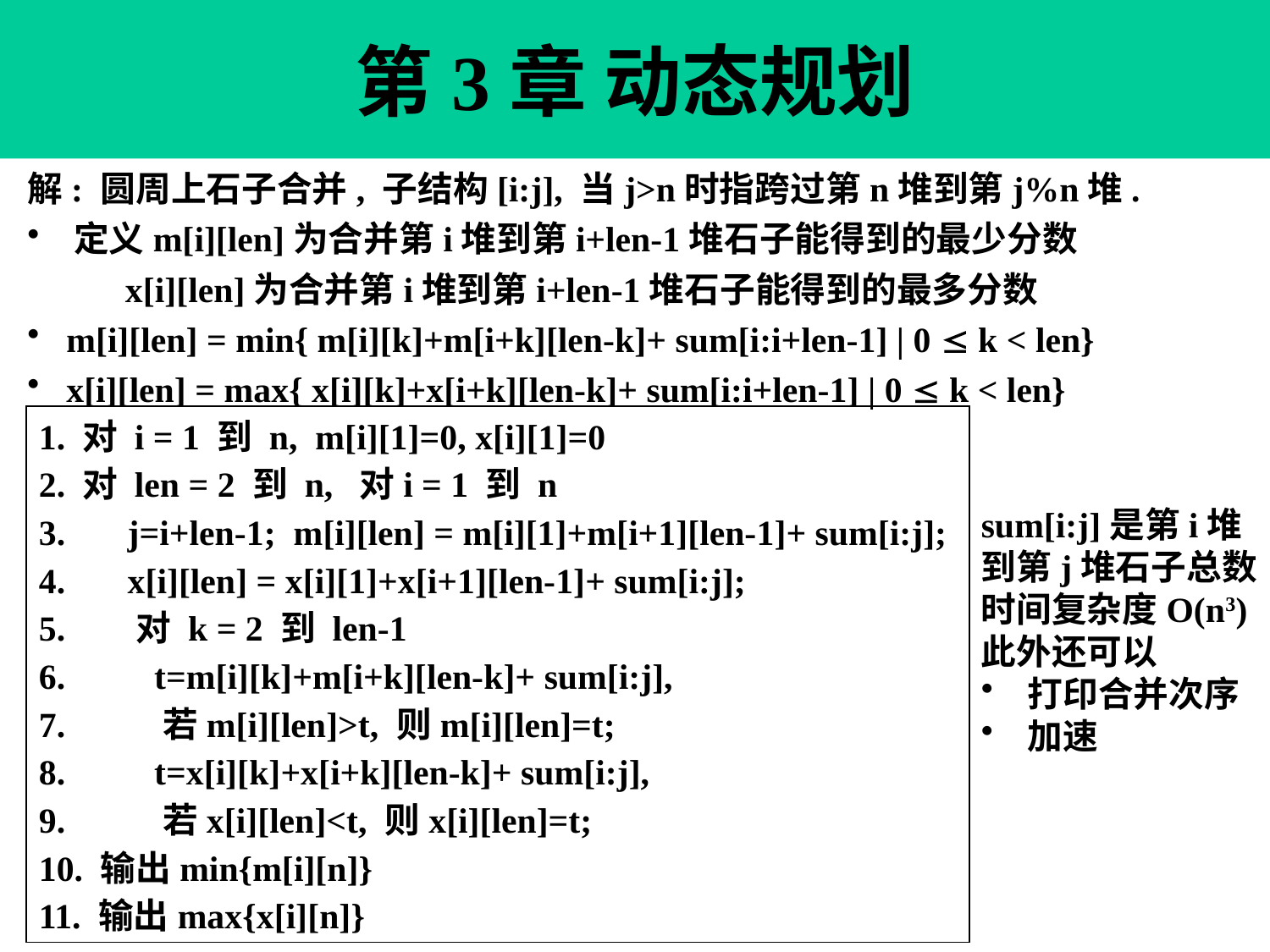

第3章 动态规划
解: 圆周上石子合并, 子结构[i:j], 当j>n时指跨过第n堆到第j%n堆.
 定义m[i][len]为合并第i堆到第i+len-1堆石子能得到的最少分数
           x[i][len]为合并第i堆到第i+len-1堆石子能得到的最多分数
 m[i][len] = min{ m[i][k]+m[i+k][len-k]+ sum[i:i+len-1] | 0 ≤ k < len}
 x[i][len] = max{ x[i][k]+x[i+k][len-k]+ sum[i:i+len-1] | 0 ≤ k < len}
1. 对 i = 1 到 n,  m[i][1]=0, x[i][1]=0
2. 对 len = 2 到 n,  对i = 1 到 n
3.       j=i+len-1;  m[i][len] = m[i][1]+m[i+1][len-1]+ sum[i:j];
4.       x[i][len] = x[i][1]+x[i+1][len-1]+ sum[i:j];
5.       对 k = 2 到 len-1
6.          t=m[i][k]+m[i+k][len-k]+ sum[i:j],
7.          若m[i][len]>t, 则m[i][len]=t;
8.          t=x[i][k]+x[i+k][len-k]+ sum[i:j],
9.          若x[i][len]<t, 则x[i][len]=t;
10. 输出min{m[i][n]}
11. 输出max{x[i][n]}
sum[i:j]是第i堆
到第j堆石子总数
时间复杂度O(n3)
此外还可以
 打印合并次序
 加速